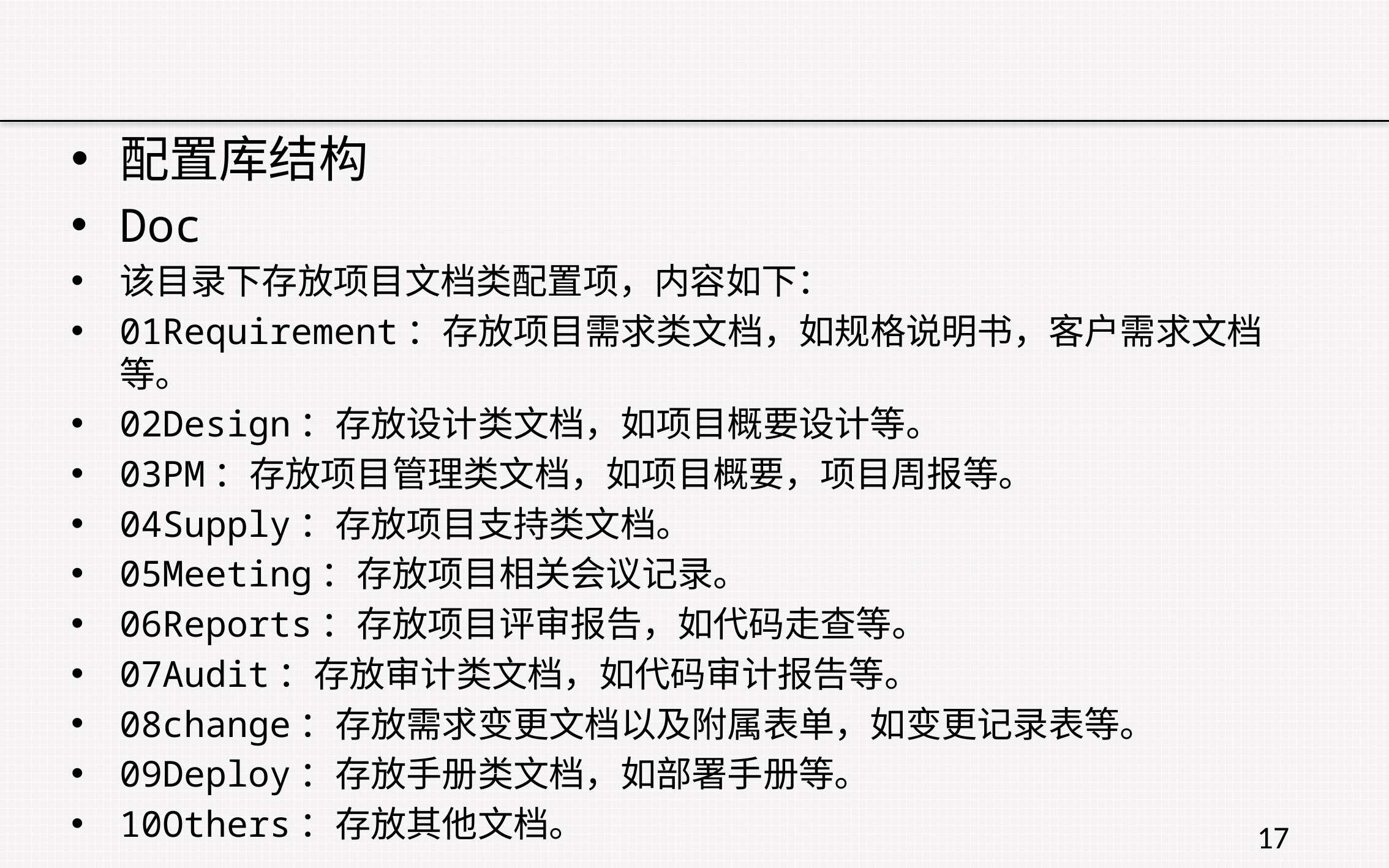

#
配置库结构
Doc
该目录下存放项目文档类配置项，内容如下：
01Requirement：存放项目需求类文档，如规格说明书，客户需求文档等。
02Design：存放设计类文档，如项目概要设计等。
03PM：存放项目管理类文档，如项目概要，项目周报等。
04Supply：存放项目支持类文档。
05Meeting：存放项目相关会议记录。
06Reports：存放项目评审报告，如代码走查等。
07Audit：存放审计类文档，如代码审计报告等。
08change：存放需求变更文档以及附属表单，如变更记录表等。
09Deploy：存放手册类文档，如部署手册等。
10Others：存放其他文档。

17